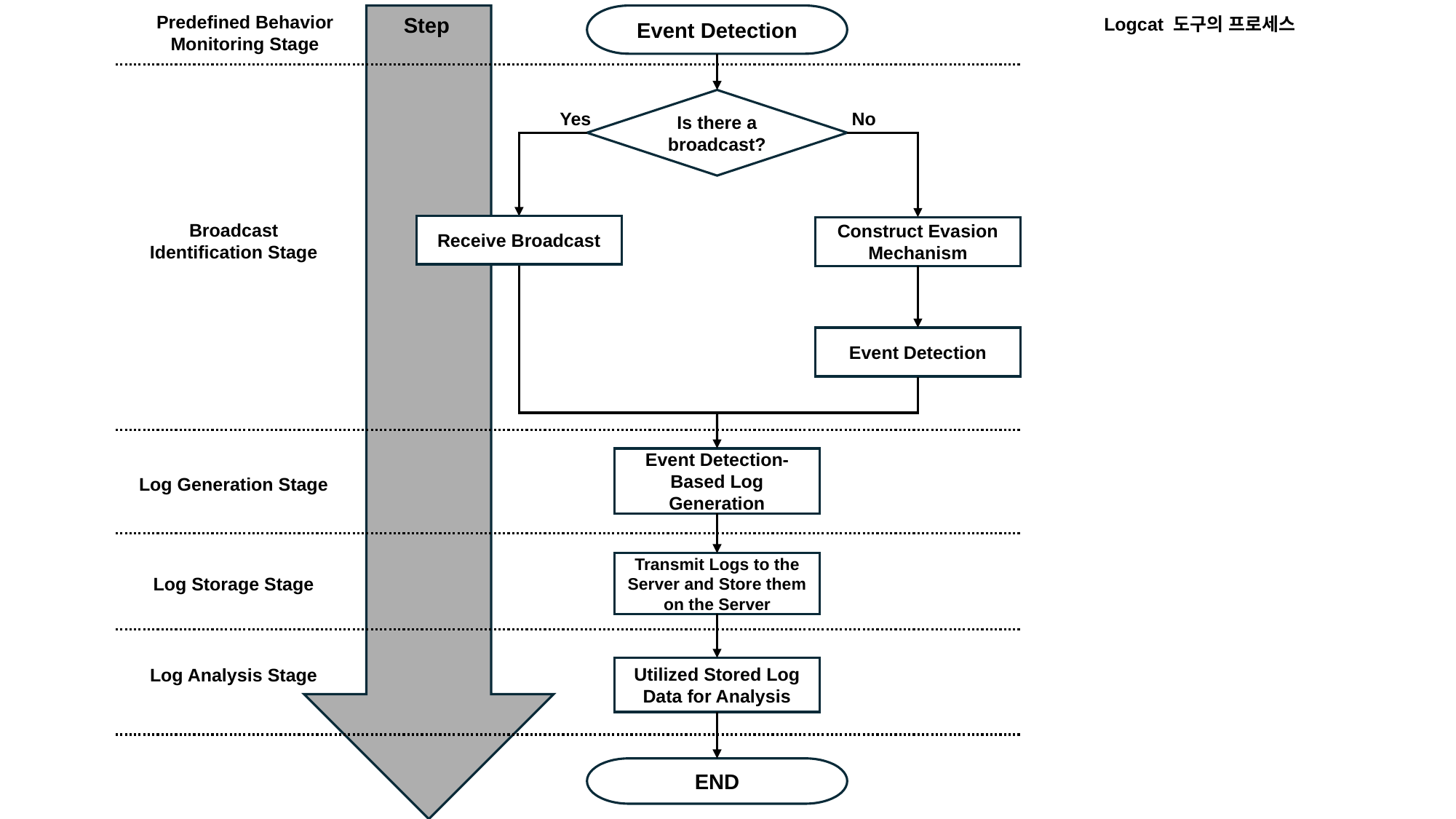

Event Detection
Predefined Behavior Monitoring Stage
Step
Logcat 도구의 프로세스
Is there a broadcast?
Yes
No
Broadcast Identification Stage
Receive Broadcast
Construct Evasion Mechanism
Event Detection
Event Detection-Based Log Generation
Log Generation Stage
Log Storage Stage
Transmit Logs to the Server and Store them on the Server
Log Analysis Stage
Utilized Stored Log Data for Analysis
END